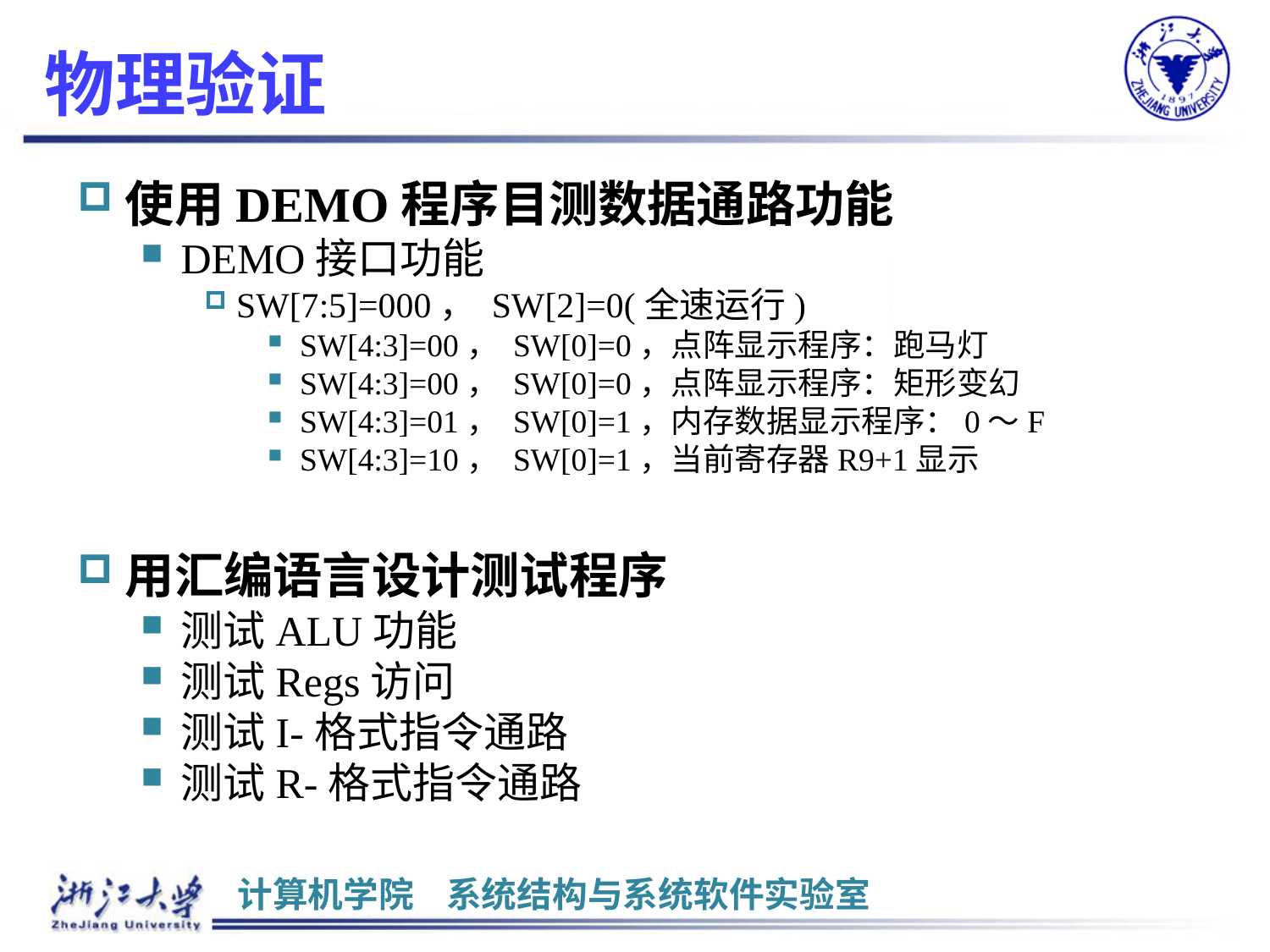

# 物理验证
使用DEMO程序目测数据通路功能
DEMO接口功能
SW[7:5]=000， SW[2]=0(全速运行)
SW[4:3]=00， SW[0]=0，点阵显示程序：跑马灯
SW[4:3]=00， SW[0]=0，点阵显示程序：矩形变幻
SW[4:3]=01， SW[0]=1，内存数据显示程序：0～F
SW[4:3]=10， SW[0]=1，当前寄存器R9+1显示

用汇编语言设计测试程序
测试ALU功能
测试Regs访问
测试I-格式指令通路
测试R-格式指令通路